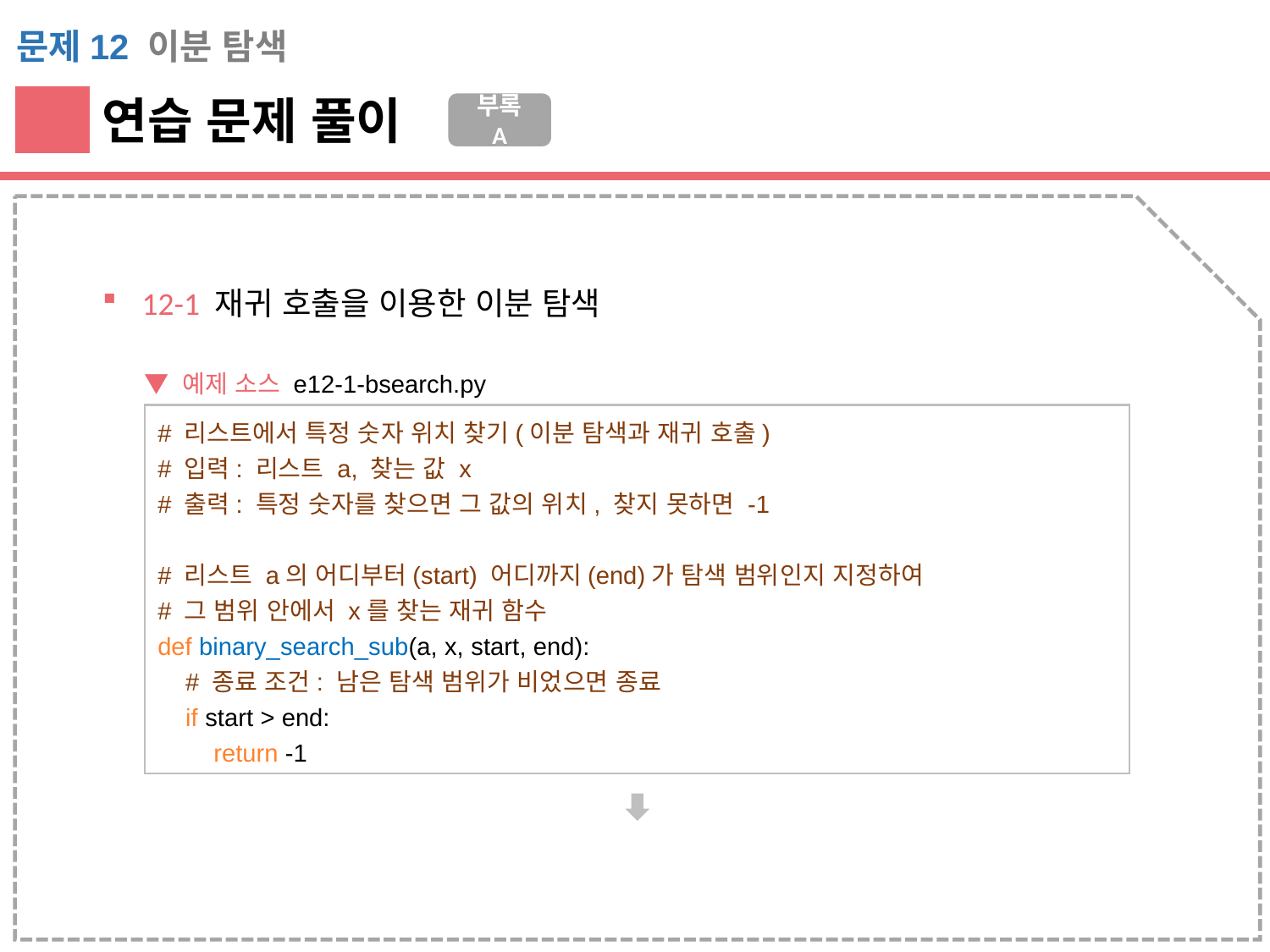

문제12 이분 탐색
연습 문제 풀이

부록 A

12-1 재귀 호출을 이용한 이분 탐색
▼ 예제 소스 e12-1-bsearch.py
# 리스트에서 특정 숫자 위치 찾기(이분 탐색과 재귀 호출)
# 입력: 리스트 a, 찾는 값 x
# 출력: 특정 숫자를 찾으면 그 값의 위치, 찾지 못하면 -1

# 리스트 a의 어디부터(start) 어디까지(end)가 탐색 범위인지 지정하여
# 그 범위 안에서 x를 찾는 재귀 함수
def binary_search_sub(a, x, start, end):
    # 종료 조건: 남은 탐색 범위가 비었으면 종료
    if start > end:
        return -1